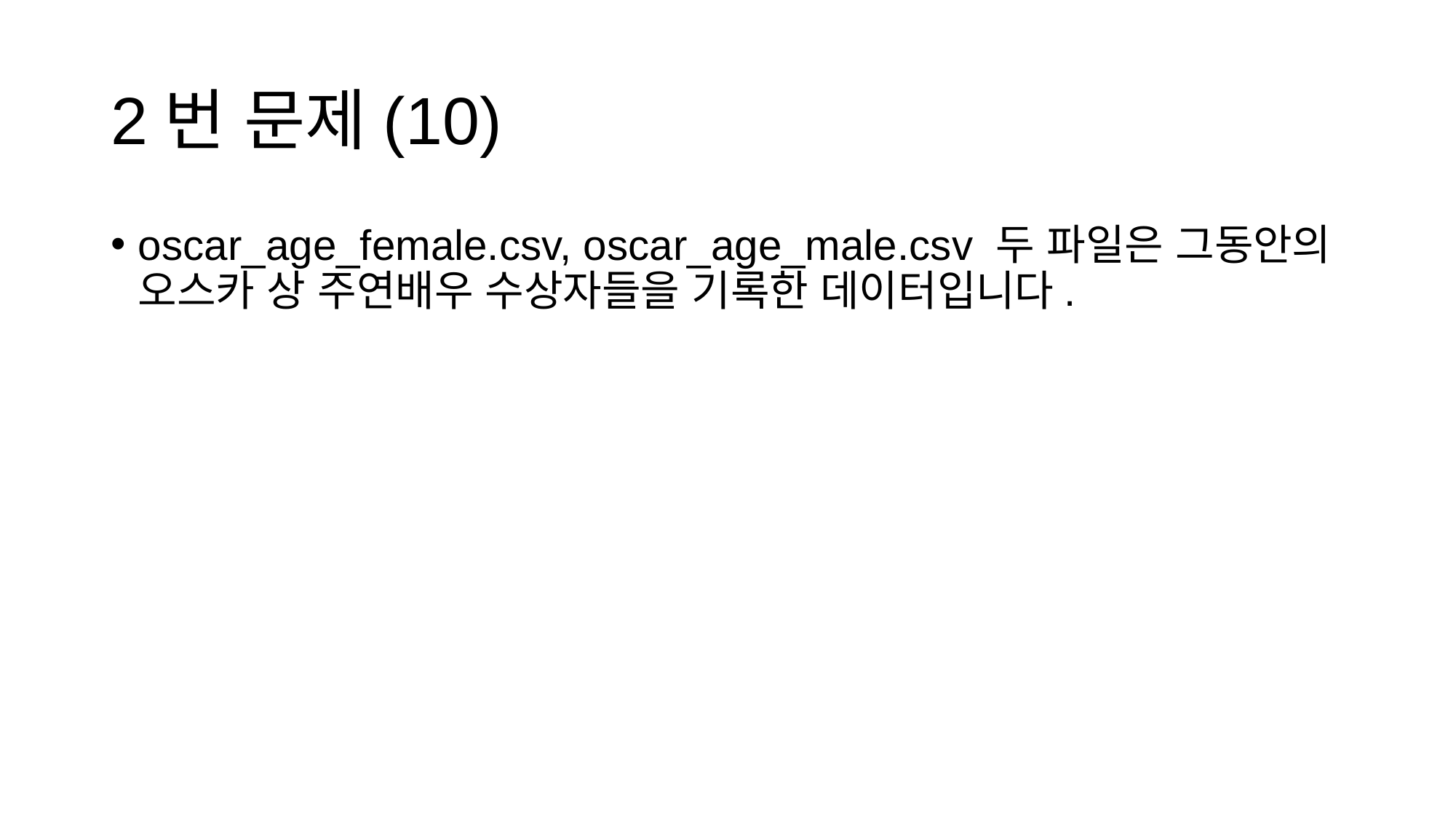

# 2번 문제(10)
oscar_age_female.csv, oscar_age_male.csv 두 파일은 그동안의 오스카 상 주연배우 수상자들을 기록한 데이터입니다.